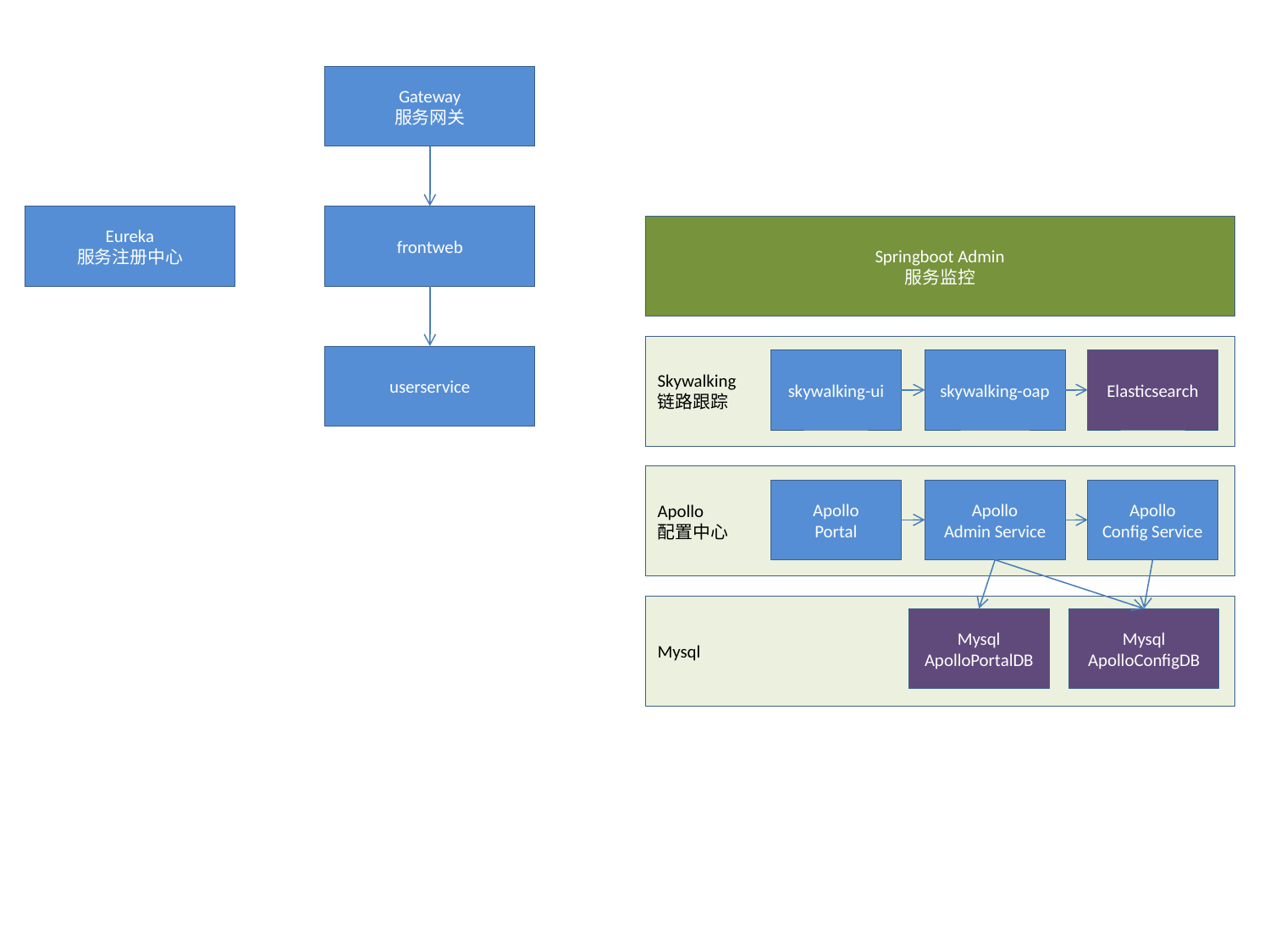

Gateway
服务网关
Eureka
服务注册中心
frontweb
Springboot Admin
服务监控
Skywalking
链路跟踪
userservice
skywalking-ui
skywalking-oap
Elasticsearch
Apollo
配置中心
Apollo
Portal
Apollo
Admin Service
Apollo
Config Service
Mysql
Mysql
ApolloPortalDB
Mysql
ApolloConfigDB